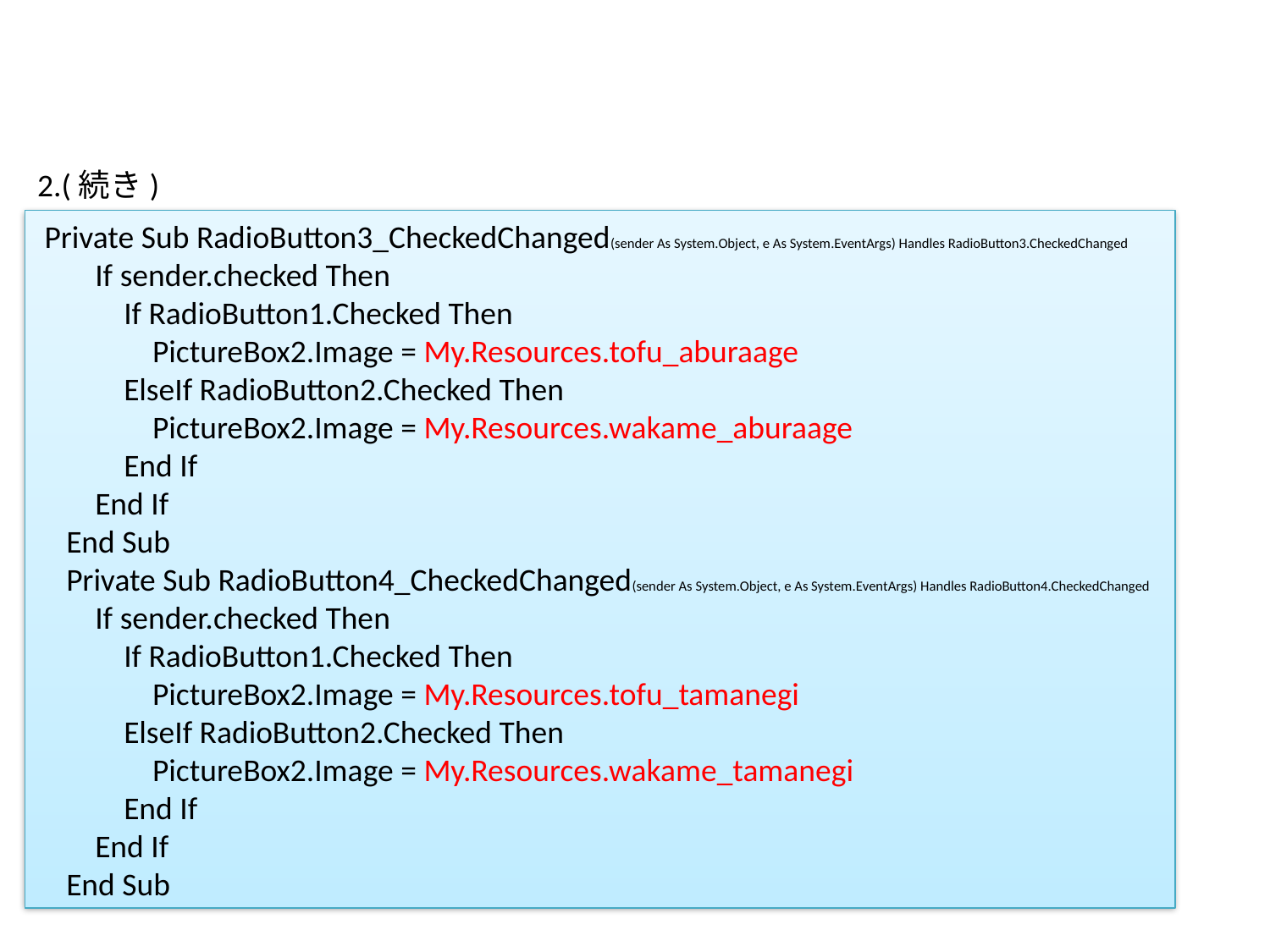

2.(続き)
 Private Sub RadioButton3_CheckedChanged(sender As System.Object, e As System.EventArgs) Handles RadioButton3.CheckedChanged
        If sender.checked Then
            If RadioButton1.Checked Then
                PictureBox2.Image = My.Resources.tofu_aburaage
            ElseIf RadioButton2.Checked Then
                PictureBox2.Image = My.Resources.wakame_aburaage
            End If
        End If
    End Sub
    Private Sub RadioButton4_CheckedChanged(sender As System.Object, e As System.EventArgs) Handles RadioButton4.CheckedChanged
        If sender.checked Then
            If RadioButton1.Checked Then
                PictureBox2.Image = My.Resources.tofu_tamanegi
            ElseIf RadioButton2.Checked Then
                PictureBox2.Image = My.Resources.wakame_tamanegi
            End If
        End If
    End Sub